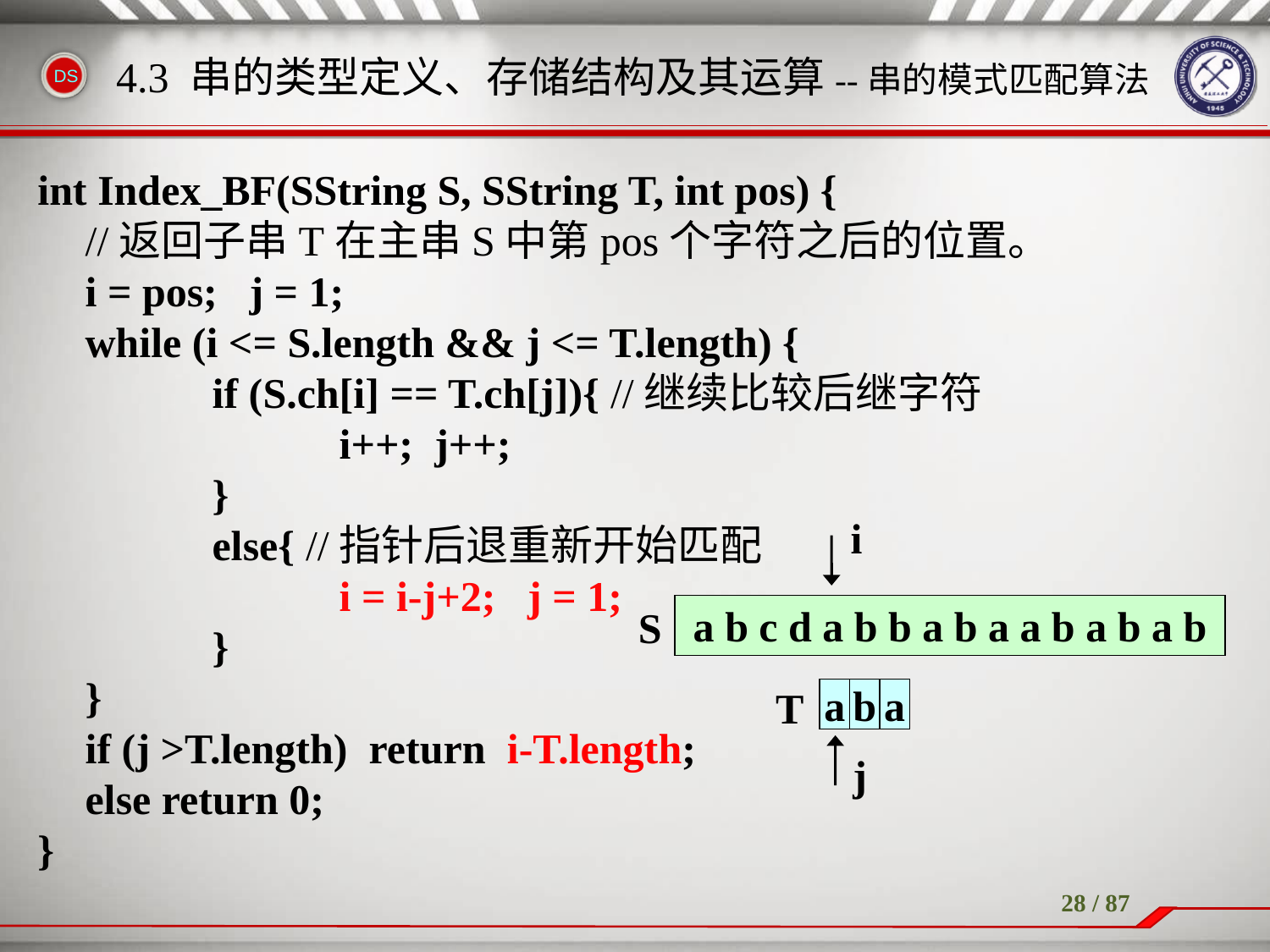

# 4.3 串的类型定义、存储结构及其运算--串的模式匹配算法
int Index_BF(SString S, SString T, int pos) {
	//返回子串T在主串S中第pos个字符之后的位置。
	i = pos;   j = 1;
	while (i <= S.length && j <= T.length) {
		if (S.ch[i] == T.ch[j]){ //继续比较后继字符
			i++;  j++;
		}
      	else{ //指针后退重新开始匹配
			i = i-j+2;   j = 1;
		}
	}
	if (j >T.length)  return  i-T.length;
	else return 0;
}
i

S
a b c d a b b a b a a b a b a b
T
a
b
a

j